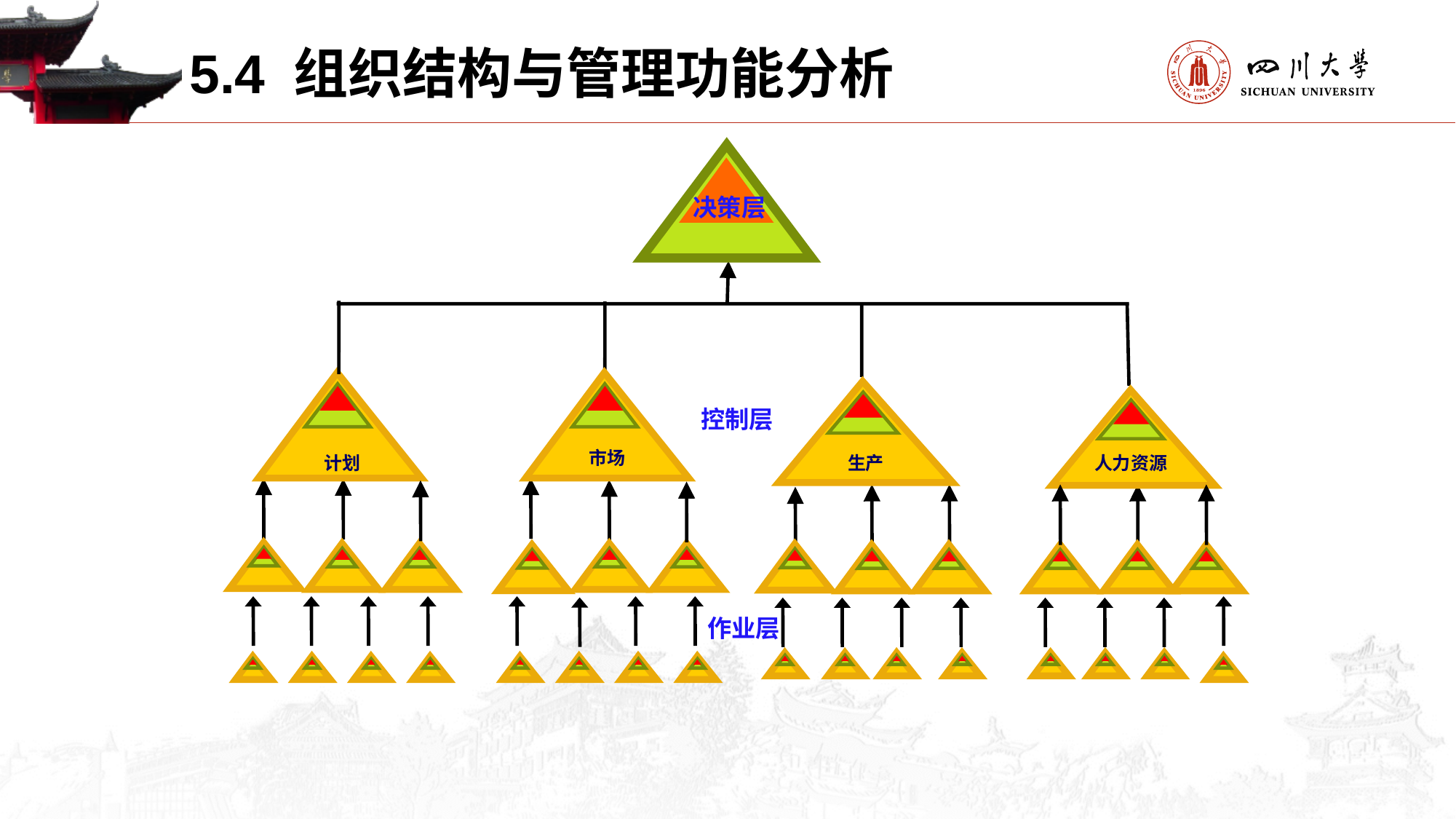

5.4 组织结构与管理功能分析

决策层

控制层
市场
计划
生产
人力资源

作业层